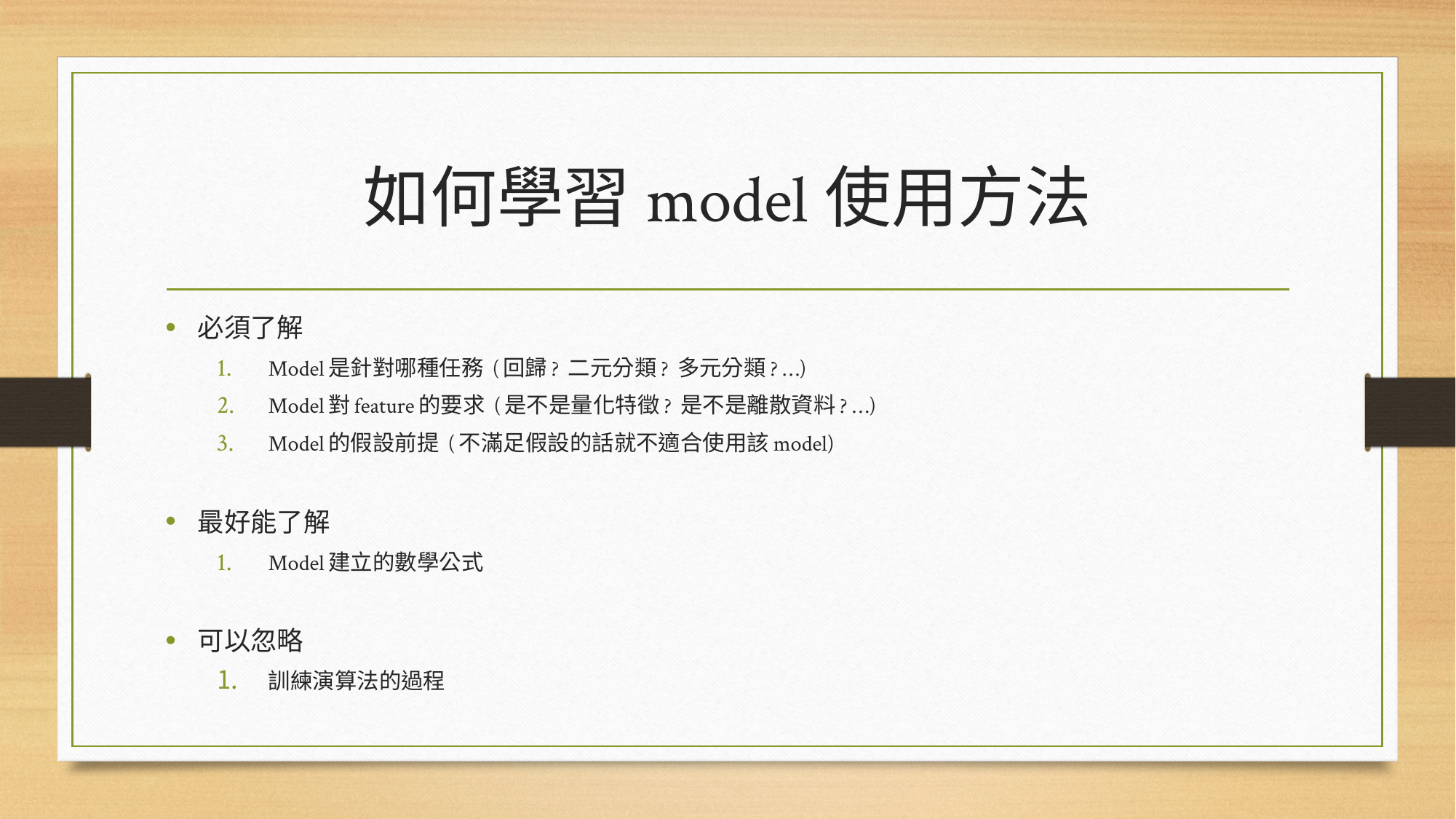

# 如何學習model使用方法
必須了解
Model是針對哪種任務 (回歸? 二元分類? 多元分類? …)
Model對feature的要求 (是不是量化特徵? 是不是離散資料? …)
Model的假設前提 (不滿足假設的話就不適合使用該model)

最好能了解
Model建立的數學公式

可以忽略
訓練演算法的過程